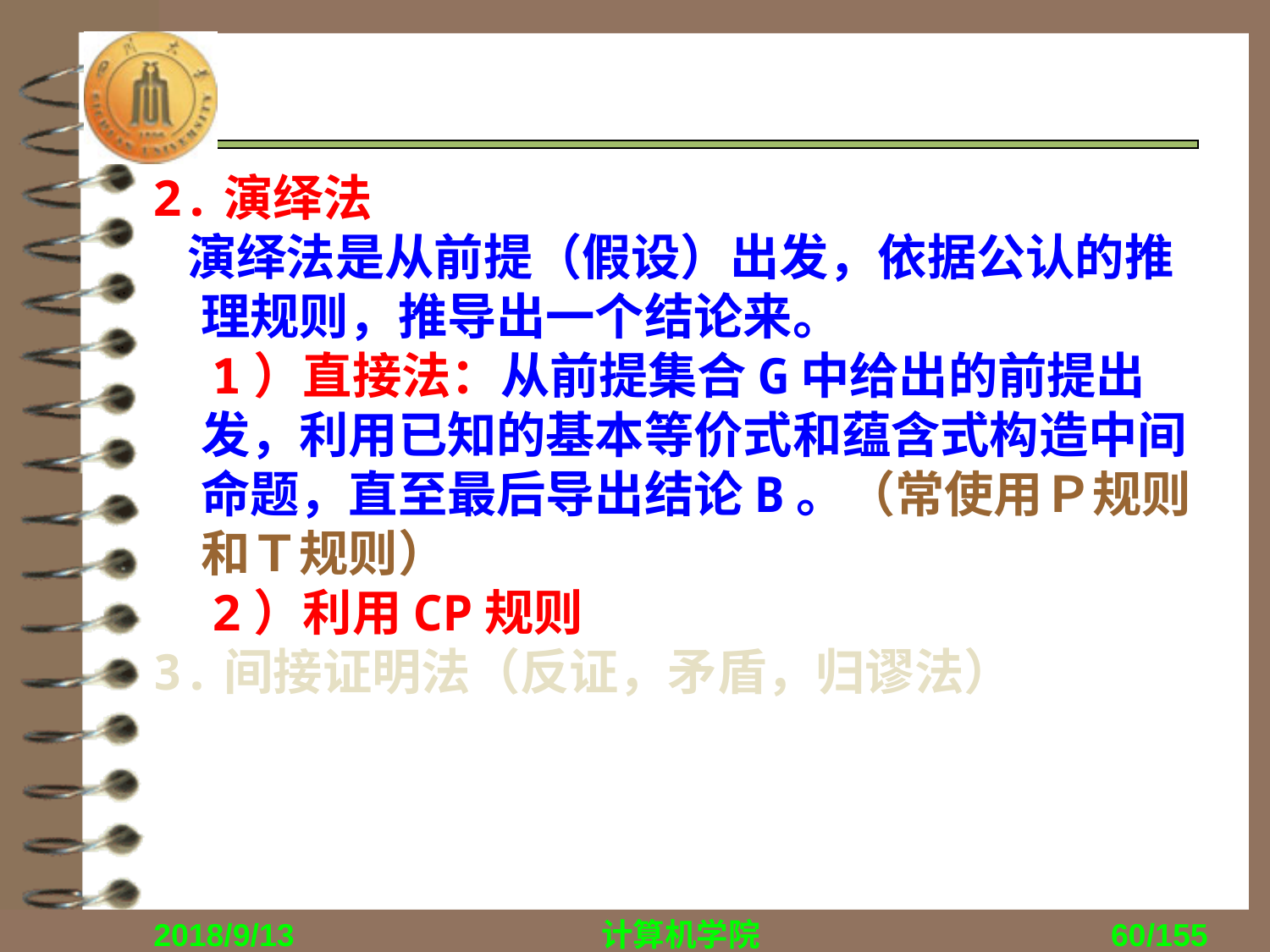

#
2.演绎法
  演绎法是从前提（假设）出发，依据公认的推理规则，推导出一个结论来。
  1）直接法：从前提集合G中给出的前提出发，利用已知的基本等价式和蕴含式构造中间命题，直至最后导出结论B。（常使用Ｐ规则和Ｔ规则）
  2）利用CP规则
3.间接证明法（反证，矛盾，归谬法）
2018/9/13
计算机学院
60/155